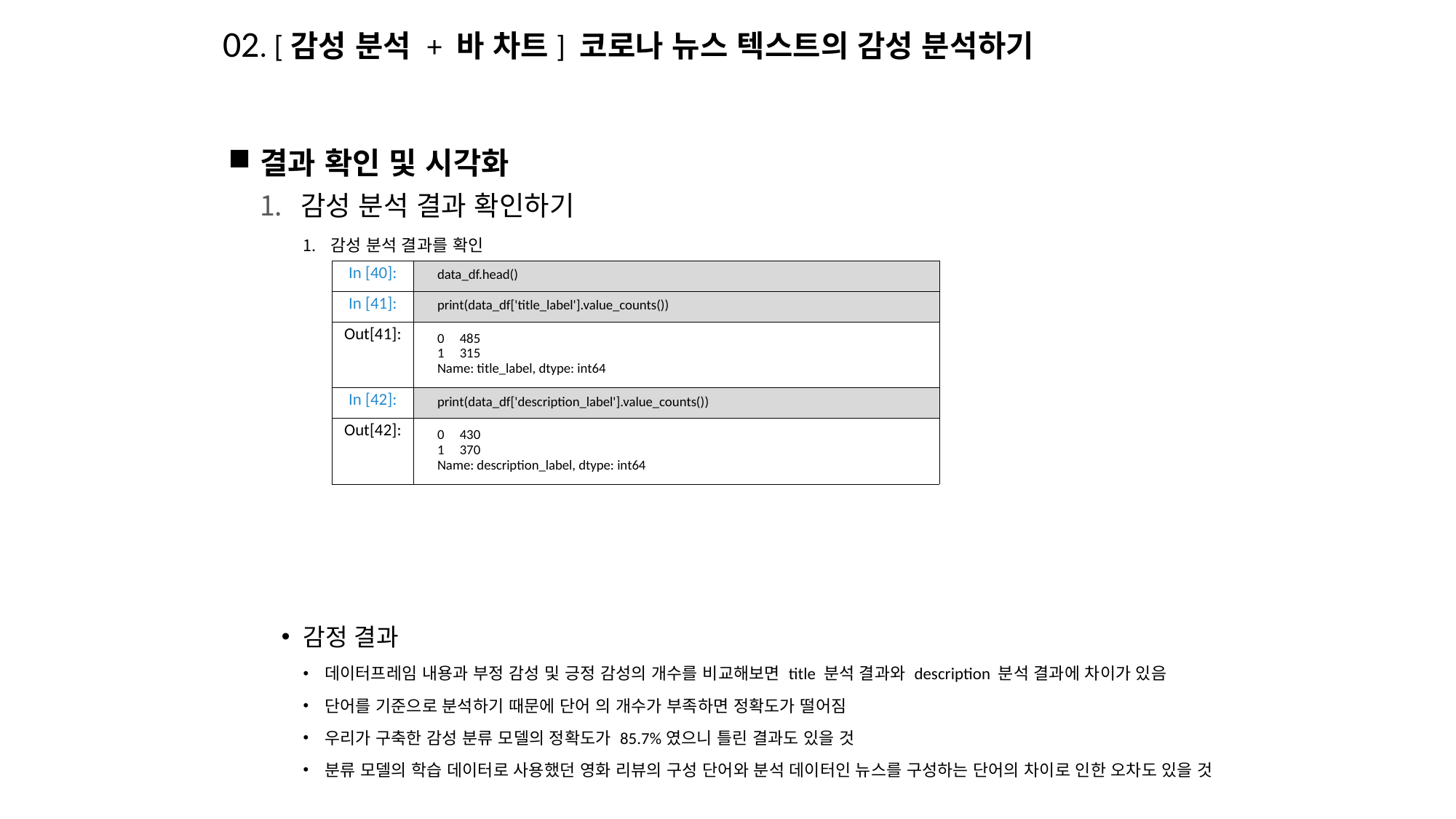

# 02. [감성 분석 + 바 차트] 코로나 뉴스 텍스트의 감성 분석하기
결과 확인 및 시각화
감성 분석 결과 확인하기
감성 분석 결과를 확인

감정 결과
데이터프레임 내용과 부정 감성 및 긍정 감성의 개수를 비교해보면 title 분석 결과와 description 분석 결과에 차이가 있음
단어를 기준으로 분석하기 때문에 단어 의 개수가 부족하면 정확도가 떨어짐
우리가 구축한 감성 분류 모델의 정확도가 85.7%였으니 틀린 결과도 있을 것
분류 모델의 학습 데이터로 사용했던 영화 리뷰의 구성 단어와 분석 데이터인 뉴스를 구성하는 단어의 차이로 인한 오차도 있을 것

| In [40]: | data\_df.head() |
| --- | --- |
| In [41]: | print(data\_df['title\_label'].value\_counts()) |
| Out[41]: | 0 485 1 315 Name: title\_label, dtype: int64 |
| In [42]: | print(data\_df['description\_label'].value\_counts()) |
| Out[42]: | 0 430 1 370 Name: description\_label, dtype: int64 |